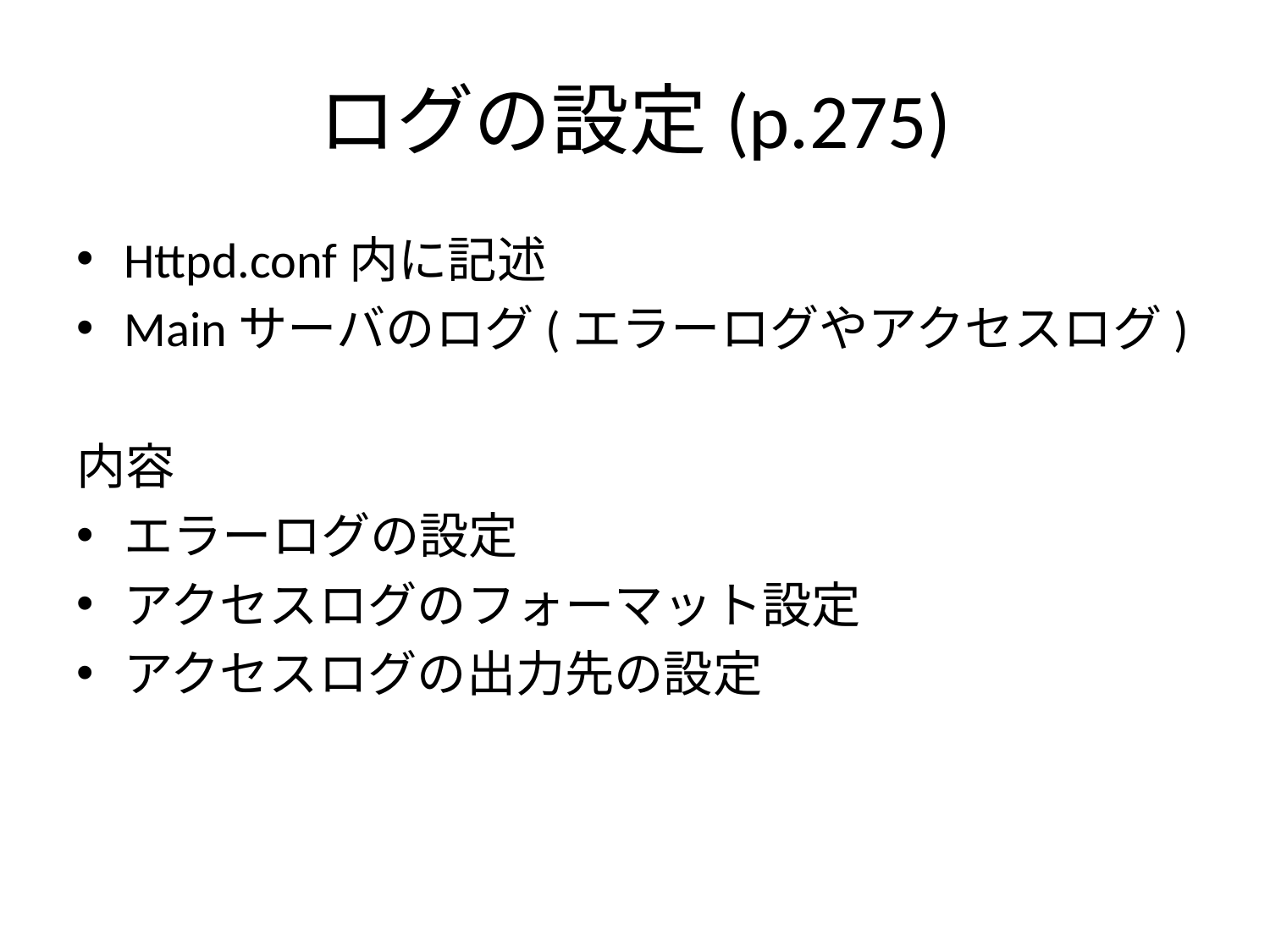

# ログの設定(p.275)
Httpd.conf内に記述
Mainサーバのログ(エラーログやアクセスログ)

内容
エラーログの設定
アクセスログのフォーマット設定
アクセスログの出力先の設定